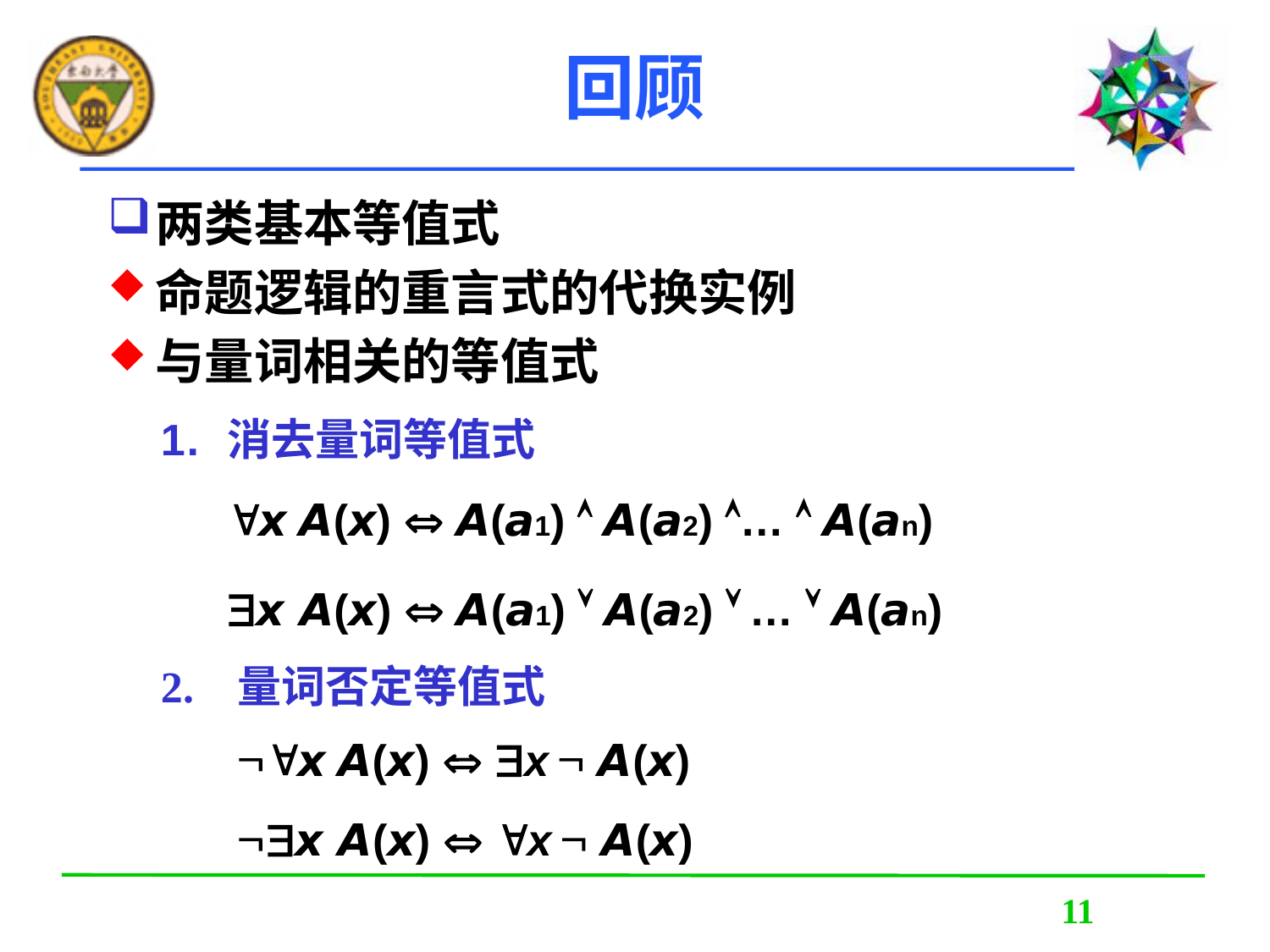

# 回顾
两类基本等值式
命题逻辑的重言式的代换实例
与量词相关的等值式
消去量词等值式

2.   量词否定等值式
∀x A(x) ⇔ A(a1) ∧ A(a2) ∧… ∧ A(an)
∃x A(x) ⇔ A(a1) ∨ A(a2) ∨ … ∨ A(an)
¬∀x A(x) ⇔ ∃x ¬ A(x)
¬∃x A(x) ⇔ ∀x ¬ A(x)